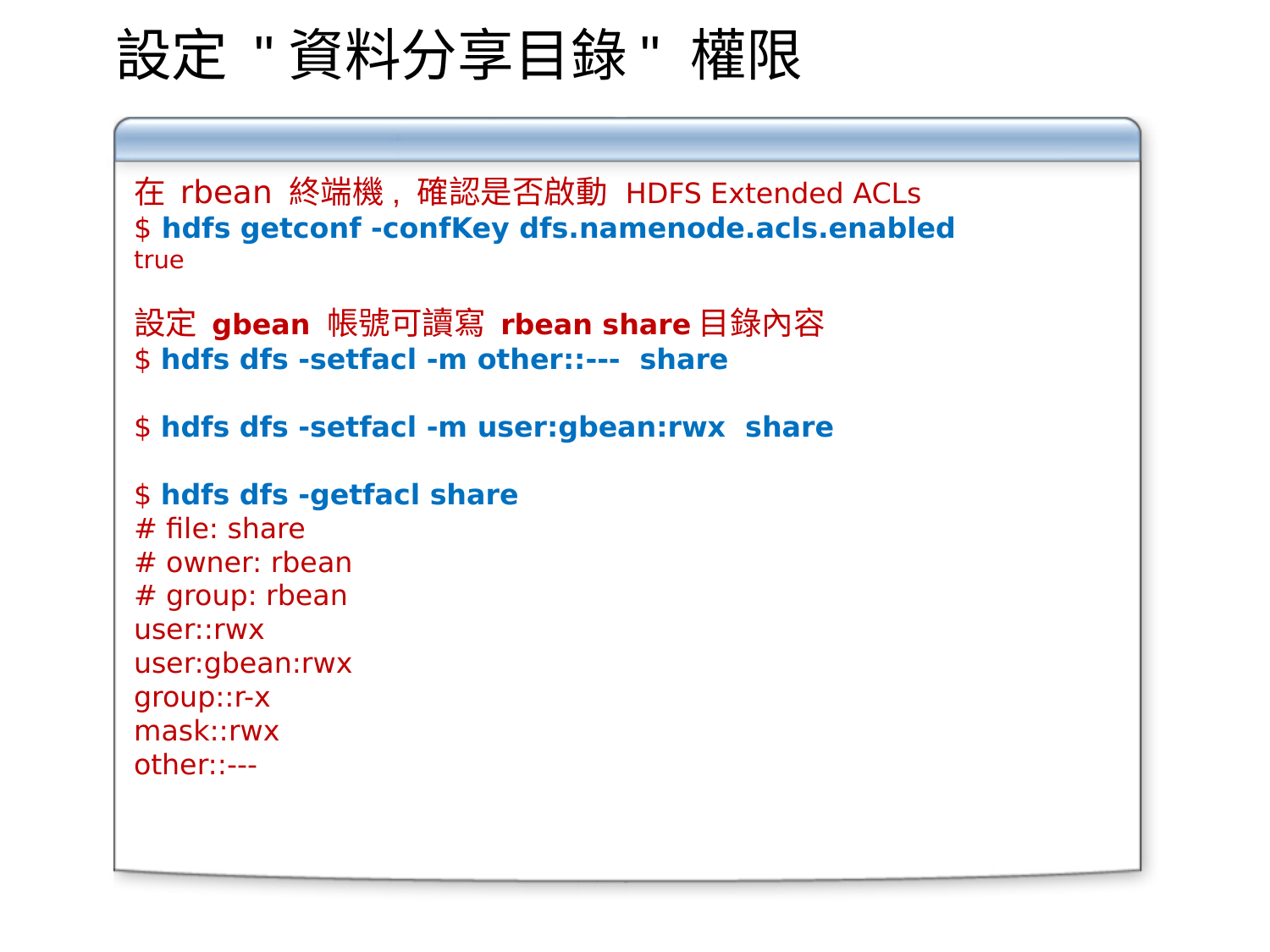

設定 "資料分享目錄" 權限
在 rbean 終端機, 確認是否啟動 HDFS Extended ACLs
$ hdfs getconf -confKey dfs.namenode.acls.enabled
true

設定 gbean 帳號可讀寫 rbean share目錄內容
$ hdfs dfs -setfacl -m other::---  share

$ hdfs dfs -setfacl -m user:gbean:rwx  share

$ hdfs dfs -getfacl share
# file: share
# owner: rbean
# group: rbean
user::rwx
user:gbean:rwx
group::r-x
mask::rwx
other::---